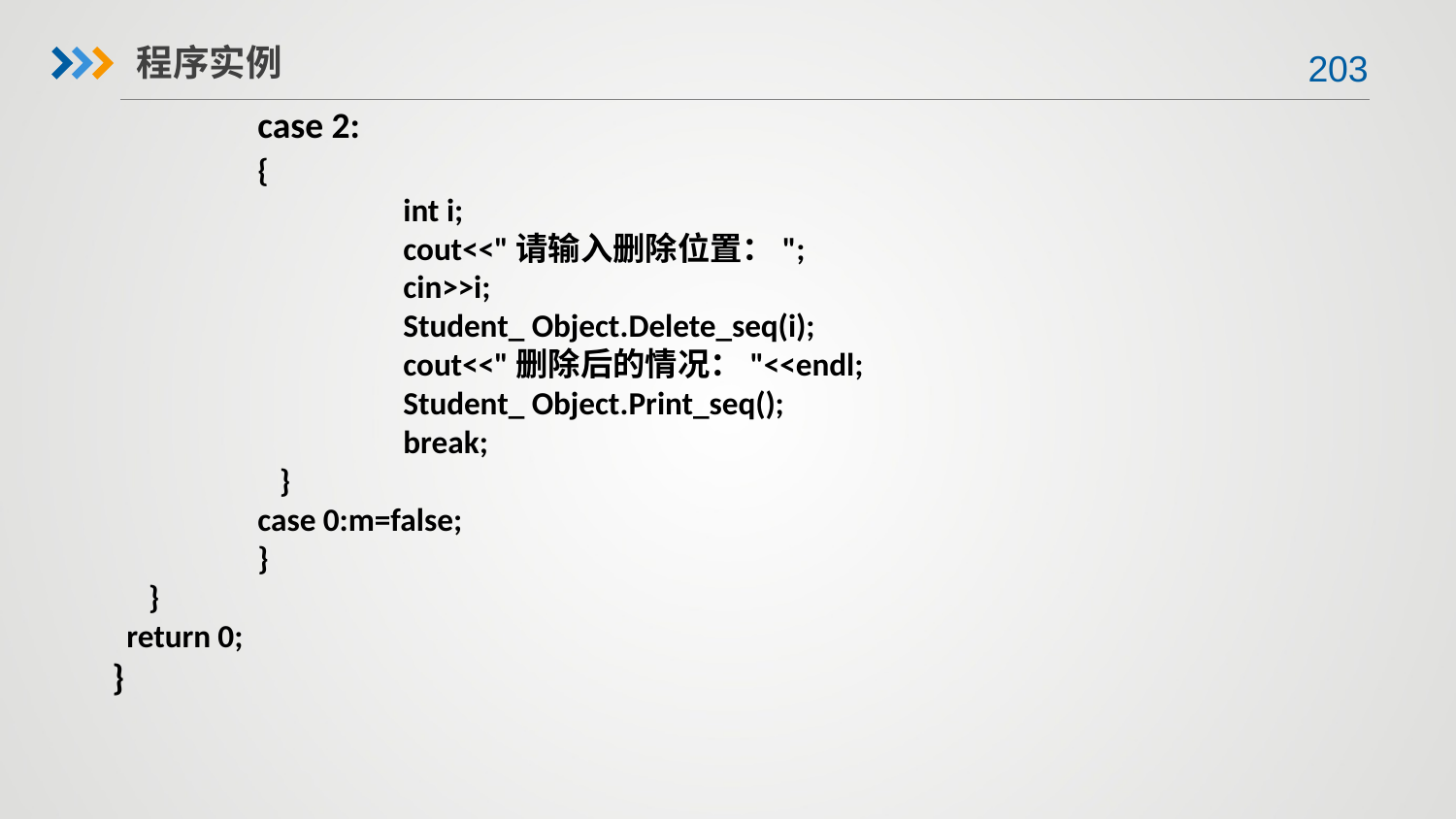

程序实例
  	case 2:
  	{
		int i;
		cout<<"请输入删除位置：";
		cin>>i;
		Student_ Object.Delete_seq(i);
		cout<<"删除后的情况："<<endl;
		Student_ Object.Print_seq();
		break;
	   }
	case 0:m=false;
	}
     }
  return 0;
}